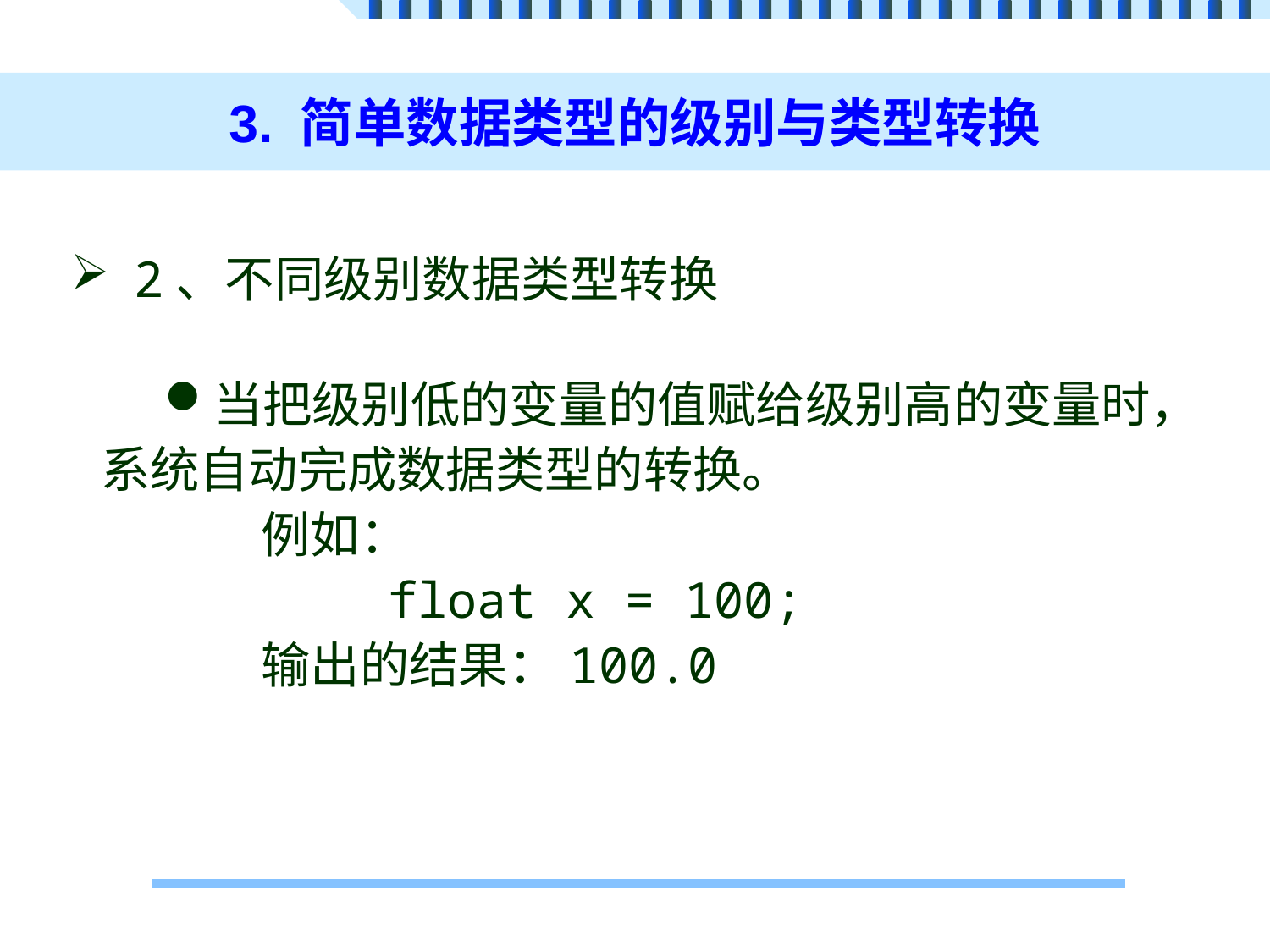

# 3. 简单数据类型的级别与类型转换
2、不同级别数据类型转换
当把级别低的变量的值赋给级别高的变量时，系统自动完成数据类型的转换。
	例如：
    	float x = 100;
	输出的结果：100.0